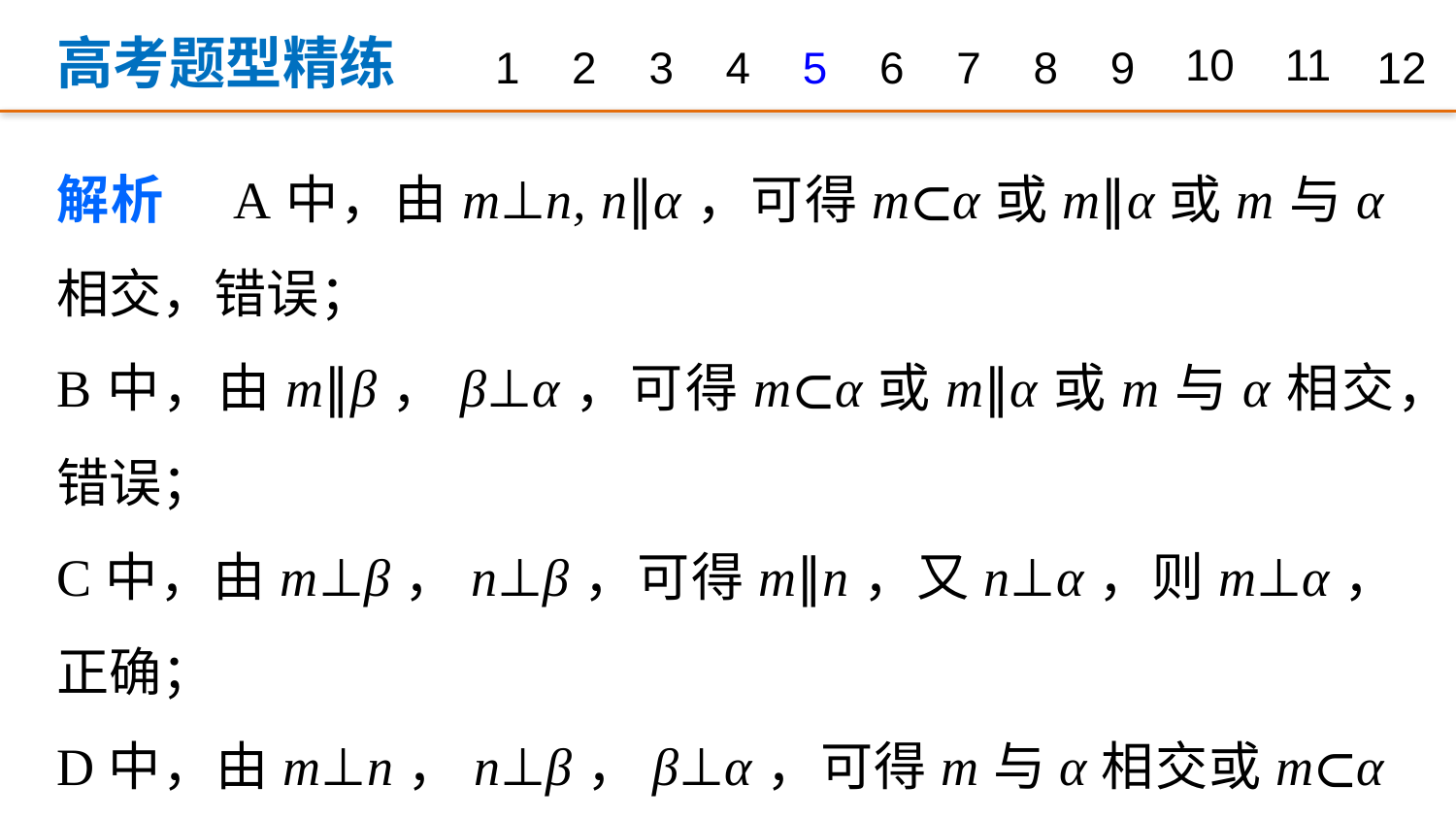

高考题型精练
1
2
3
4
5
6
7
8
9
10
11
12
解析　A中，由m⊥n, n∥α，可得m⊂α或m∥α或m与α相交，错误；
B中，由m∥β，β⊥α，可得m⊂α或m∥α或m与α相交，错误；
C中，由m⊥β，n⊥β，可得m∥n，又n⊥α，则m⊥α，正确；
D中，由m⊥n，n⊥β，β⊥α，可得m与α相交或m⊂α或m∥α，错误.
答案　C